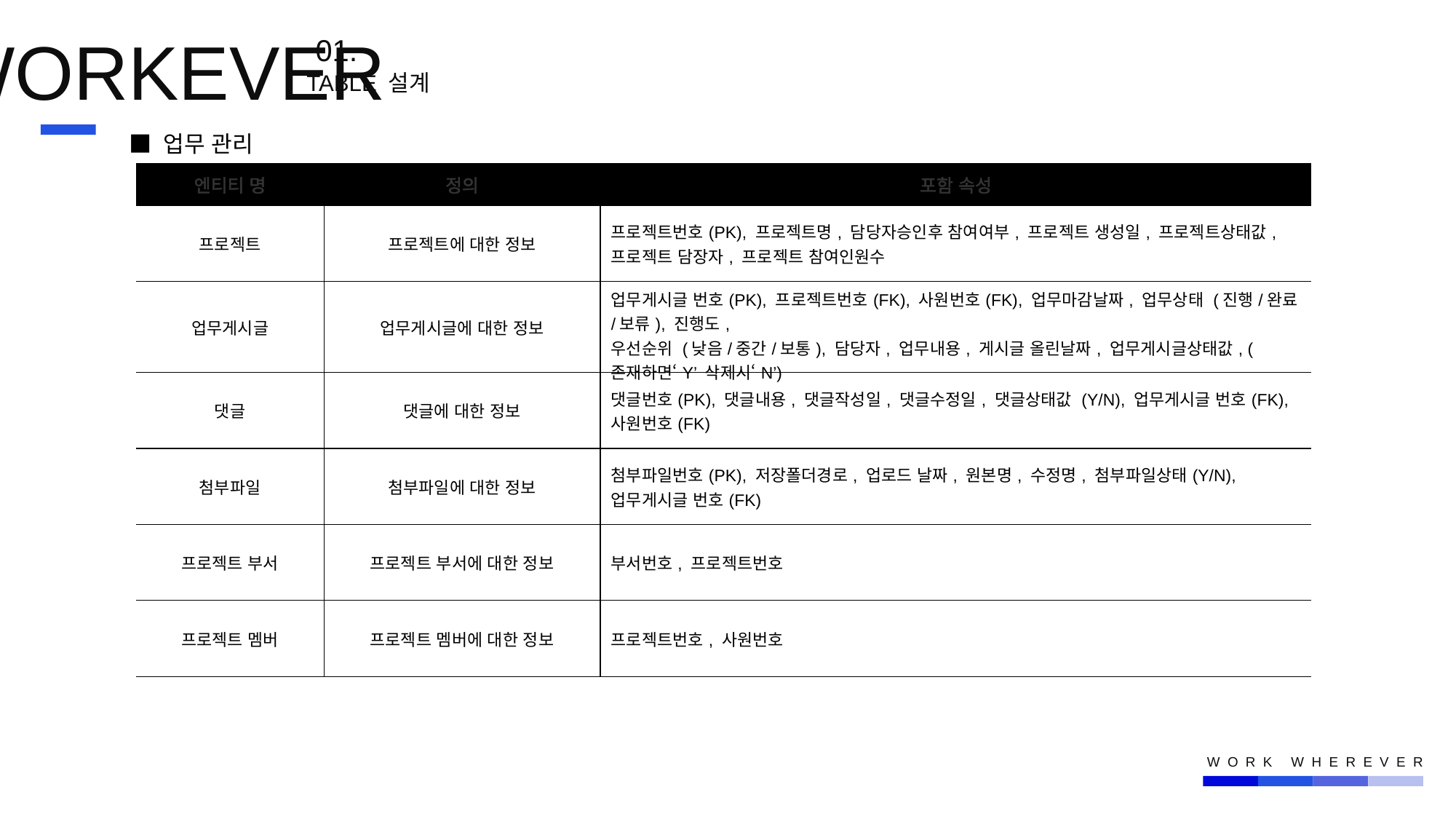

WORKEVER
01.
TABLE 설계

■ 업무 관리
| 엔티티 명 | 정의 | 포함 속성 |
| --- | --- | --- |
| 프로젝트 | 프로젝트에 대한 정보 | 프로젝트번호(PK), 프로젝트명, 담당자승인후 참여여부, 프로젝트 생성일, 프로젝트상태값, 프로젝트 담장자, 프로젝트 참여인원수 |
| 업무게시글 | 업무게시글에 대한 정보 | 업무게시글 번호(PK), 프로젝트번호(FK), 사원번호(FK), 업무마감날짜, 업무상태 (진행/완료/보류), 진행도, 우선순위 (낮음/중간/보통), 담당자, 업무내용, 게시글 올린날짜, 업무게시글상태값, (존재하면‘Y’ 삭제시‘N’) |
| 댓글 | 댓글에 대한 정보 | 댓글번호(PK), 댓글내용, 댓글작성일, 댓글수정일, 댓글상태값 (Y/N), 업무게시글 번호(FK), 사원번호(FK) |
| 첨부파일 | 첨부파일에 대한 정보 | 첨부파일번호(PK), 저장폴더경로, 업로드 날짜, 원본명, 수정명, 첨부파일상태(Y/N), 업무게시글 번호(FK) |
| 프로젝트 부서 | 프로젝트 부서에 대한 정보 | 부서번호, 프로젝트번호 |
| 프로젝트 멤버 | 프로젝트 멤버에 대한 정보 | 프로젝트번호, 사원번호 |
WORK WHEREVER